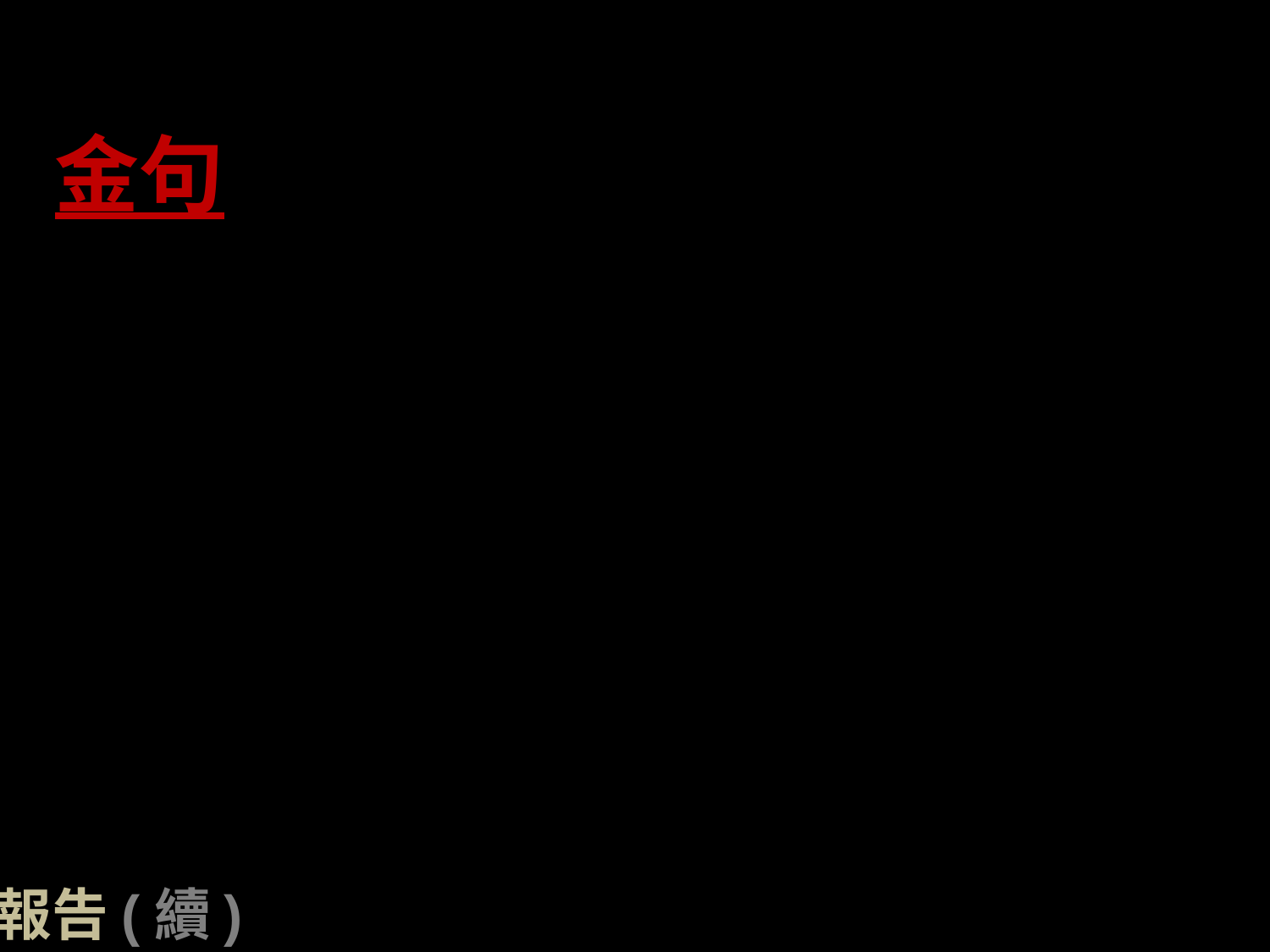

金句
「眾山怎樣圍繞耶路撒冷，耶和華也照樣圍繞他的百姓，從今 時直到永遠。」
                                                          （詩篇 125:2）
報告(續)